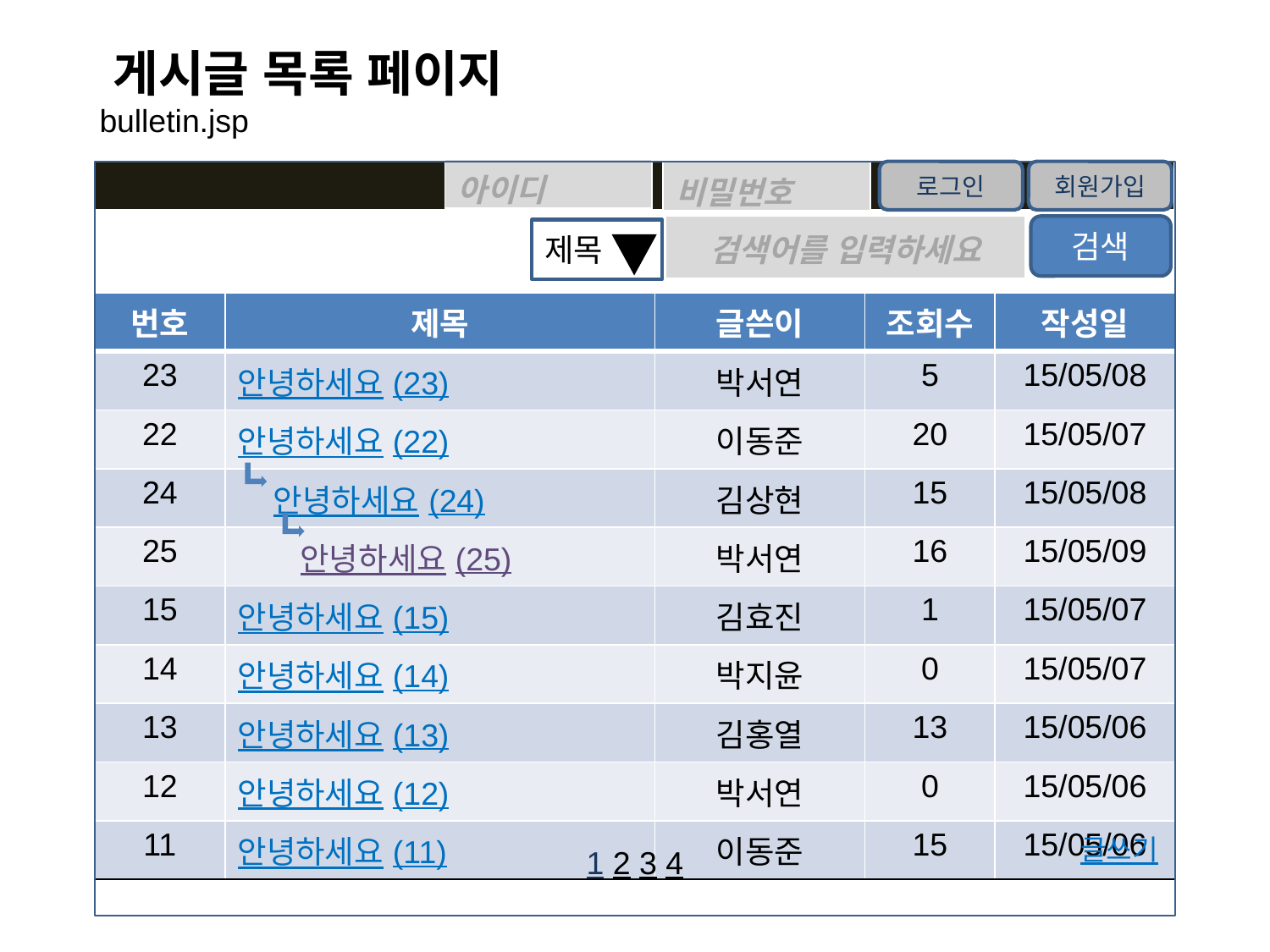

게시글 목록 페이지
bulletin.jsp
| 아이디 |
| --- |
|  |
| --- |
| 비밀번호 |
| --- |

로그인
회원가입
| 검색어를 입력하세요 |
| --- |
검색
제목

| 번호 | 제목 | 글쓴이 | 조회수 | 작성일 |
| --- | --- | --- | --- | --- |
| 23 | 안녕하세요(23) | 박서연 | 5 | 15/05/08 |
| 22 | 안녕하세요(22) | 이동준 | 20 | 15/05/07 |
| 24 | 안녕하세요(24) | 김상현 | 15 | 15/05/08 |
| 25 | 안녕하세요(25) | 박서연 | 16 | 15/05/09 |
| 15 | 안녕하세요(15) | 김효진 | 1 | 15/05/07 |
| 14 | 안녕하세요(14) | 박지윤 | 0 | 15/05/07 |
| 13 | 안녕하세요(13) | 김홍열 | 13 | 15/05/06 |
| 12 | 안녕하세요(12) | 박서연 | 0 | 15/05/06 |
| 11 | 안녕하세요(11) | 이동준 | 15 | 15/05/06 |

글쓰기
1 2 3 4